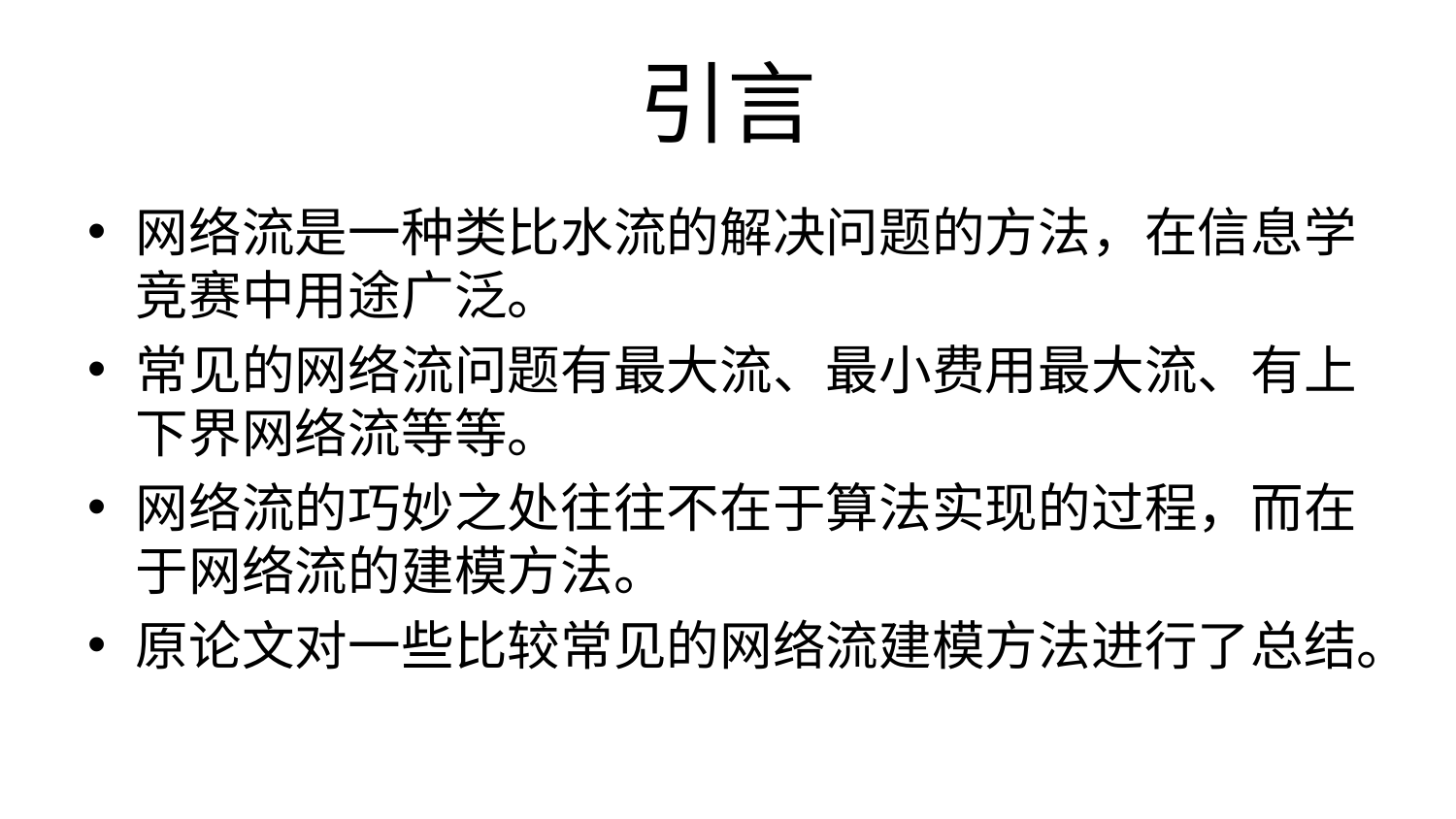

# 引言
网络流是一种类比水流的解决问题的方法，在信息学竞赛中用途广泛。
常见的网络流问题有最大流、最小费用最大流、有上下界网络流等等。
网络流的巧妙之处往往不在于算法实现的过程，而在于网络流的建模方法。
原论文对一些比较常见的网络流建模方法进行了总结。